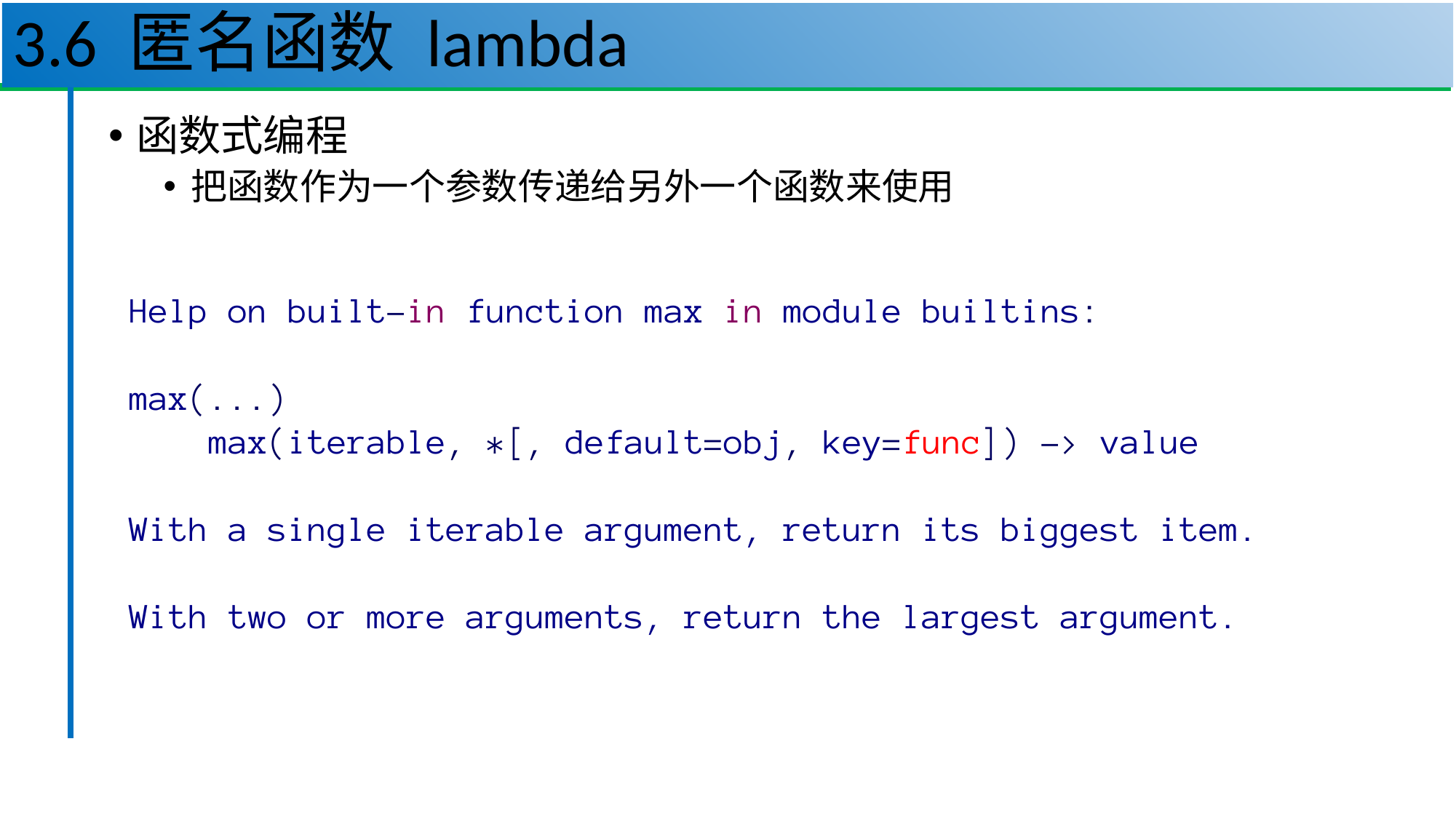

# 3.6 匿名函数 lambda
18
函数式编程
把函数作为一个参数传递给另外一个函数来使用
Help on built-in function max in module builtins:

max(...)
    max(iterable, *[, default=obj, key=func]) -> value

With a single iterable argument, return its biggest item.

With two or more arguments, return the largest argument.